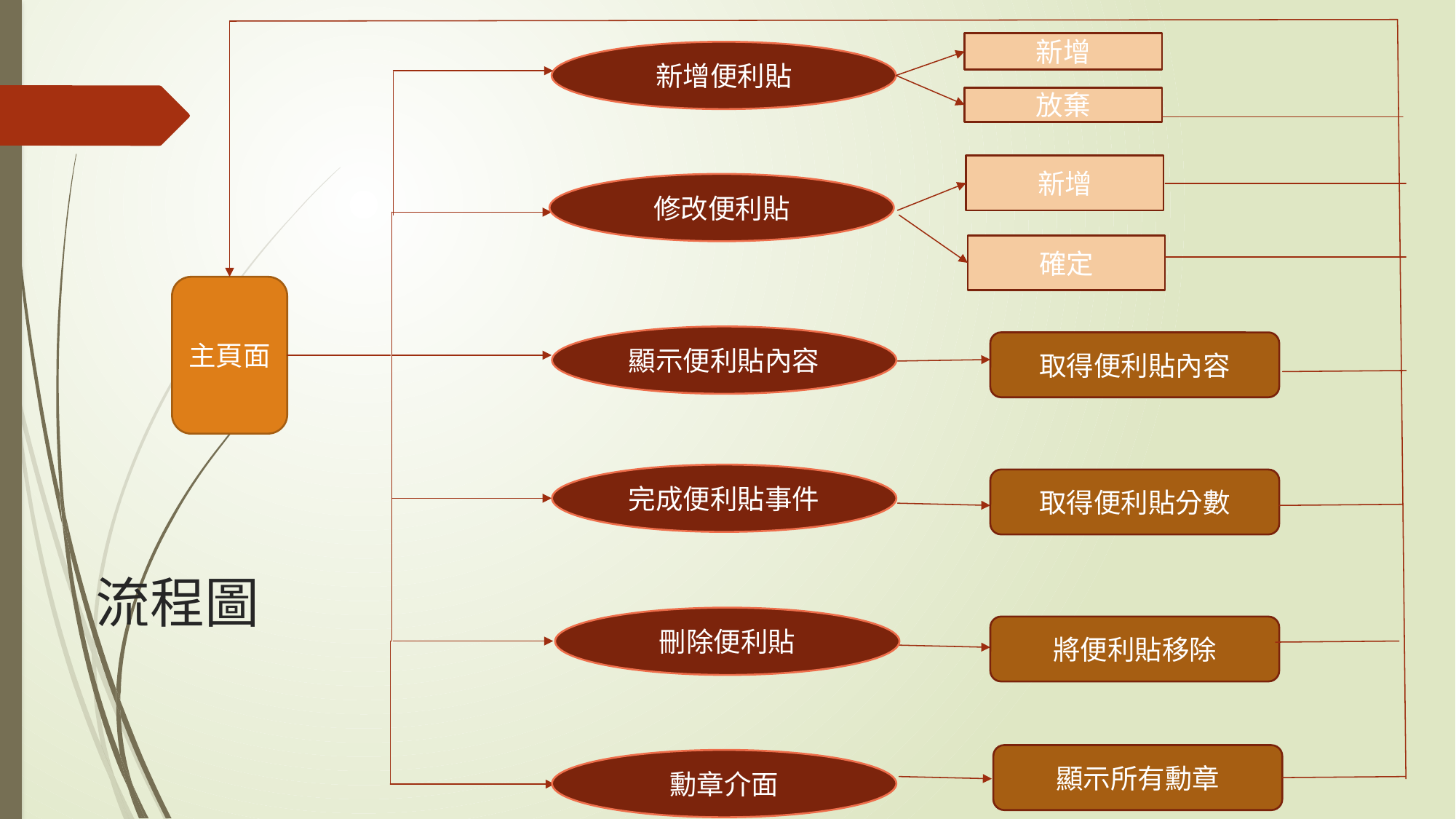

新增
新增便利貼
放棄
新增
修改便利貼
確定
主頁面
顯示便利貼內容
取得便利貼內容
完成便利貼事件
取得便利貼分數
# 流程圖
刪除便利貼
將便利貼移除
顯示所有勳章
勳章介面